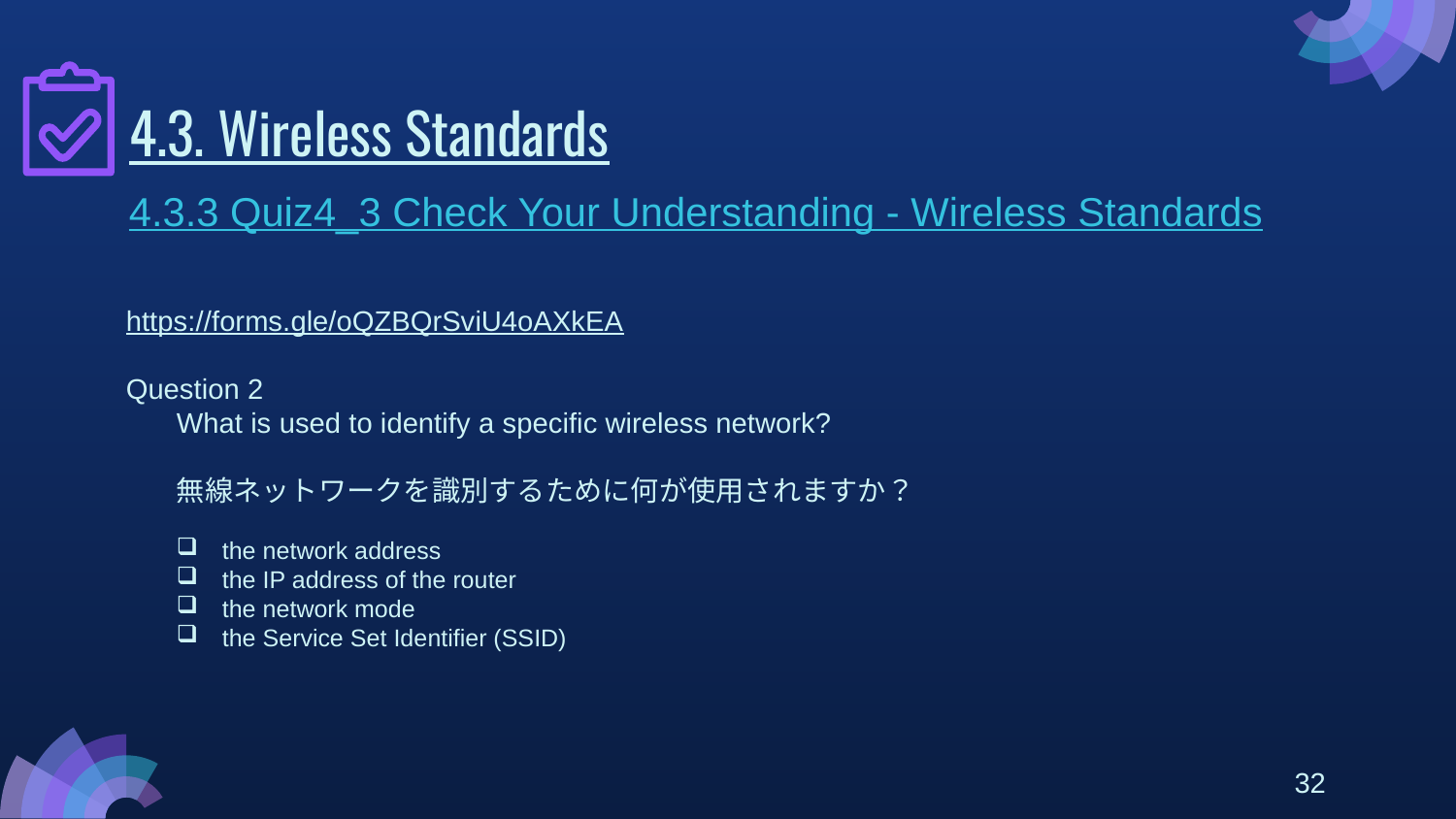

# 4.3. Wireless Standards
4.3.3 Quiz4_3 Check Your Understanding - Wireless Standards
https://forms.gle/oQZBQrSviU4oAXkEA

Question 2
What is used to identify a specific wireless network?

無線ネットワークを識別するために何が使用されますか？

the network address
the IP address of the router
the network mode
the Service Set Identifier (SSID)
32